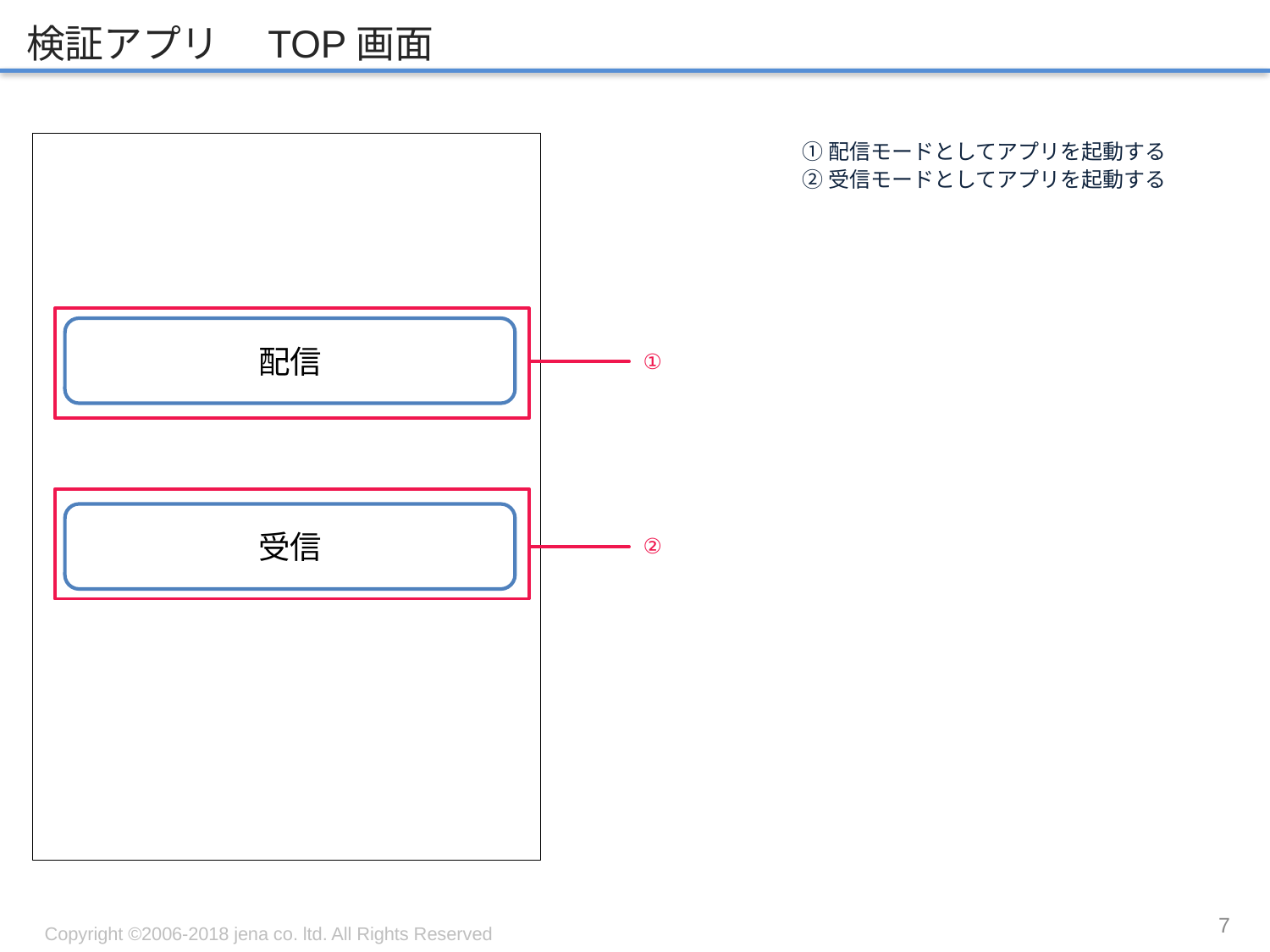

# 検証アプリ　TOP画面
①配信モードとしてアプリを起動する
②受信モードとしてアプリを起動する

配信
①

受信
②
7